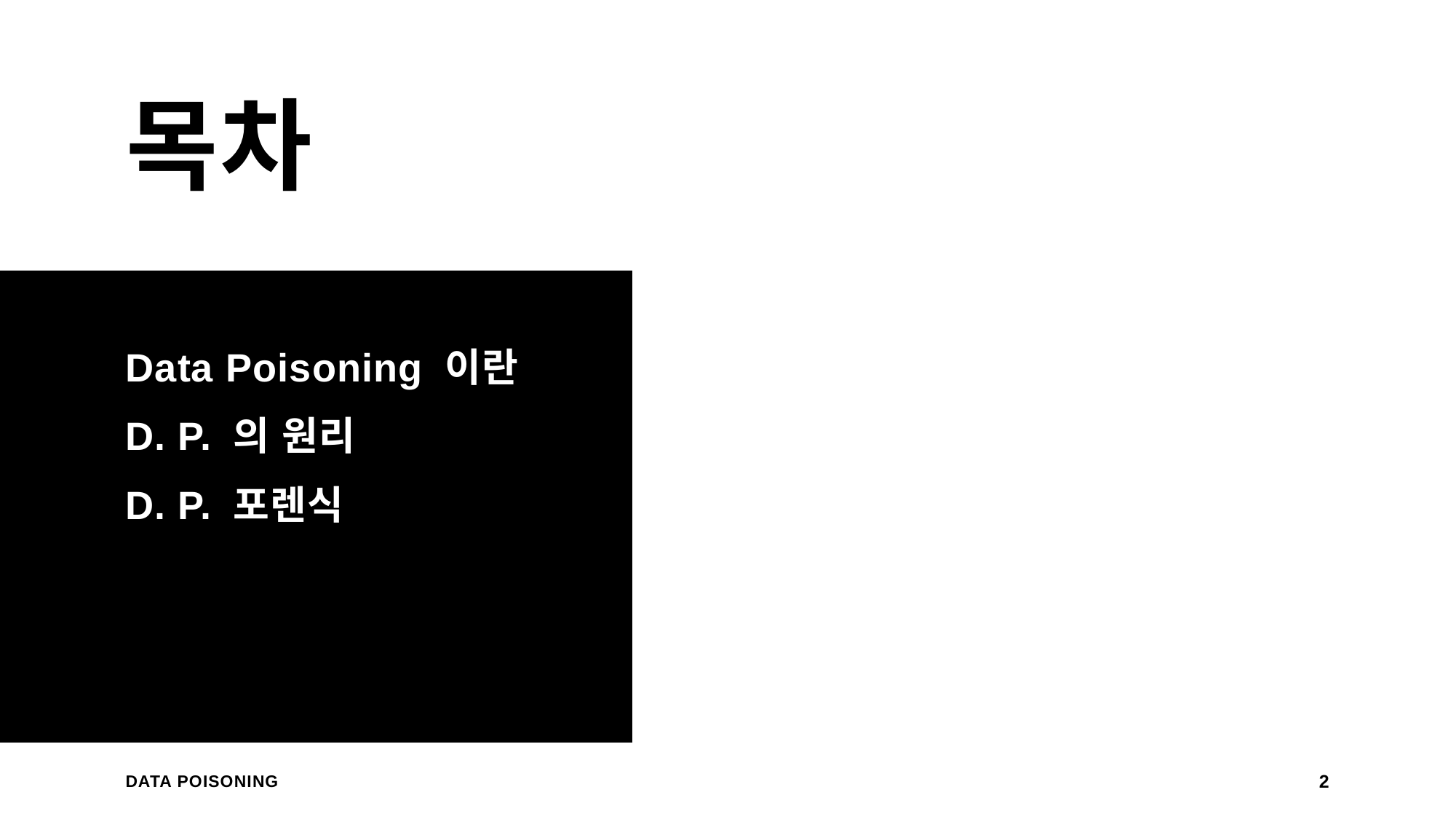

# 목차

Data Poisoning 이란
D. P. 의 원리
D. P. 포렌식

Data poisoning
2